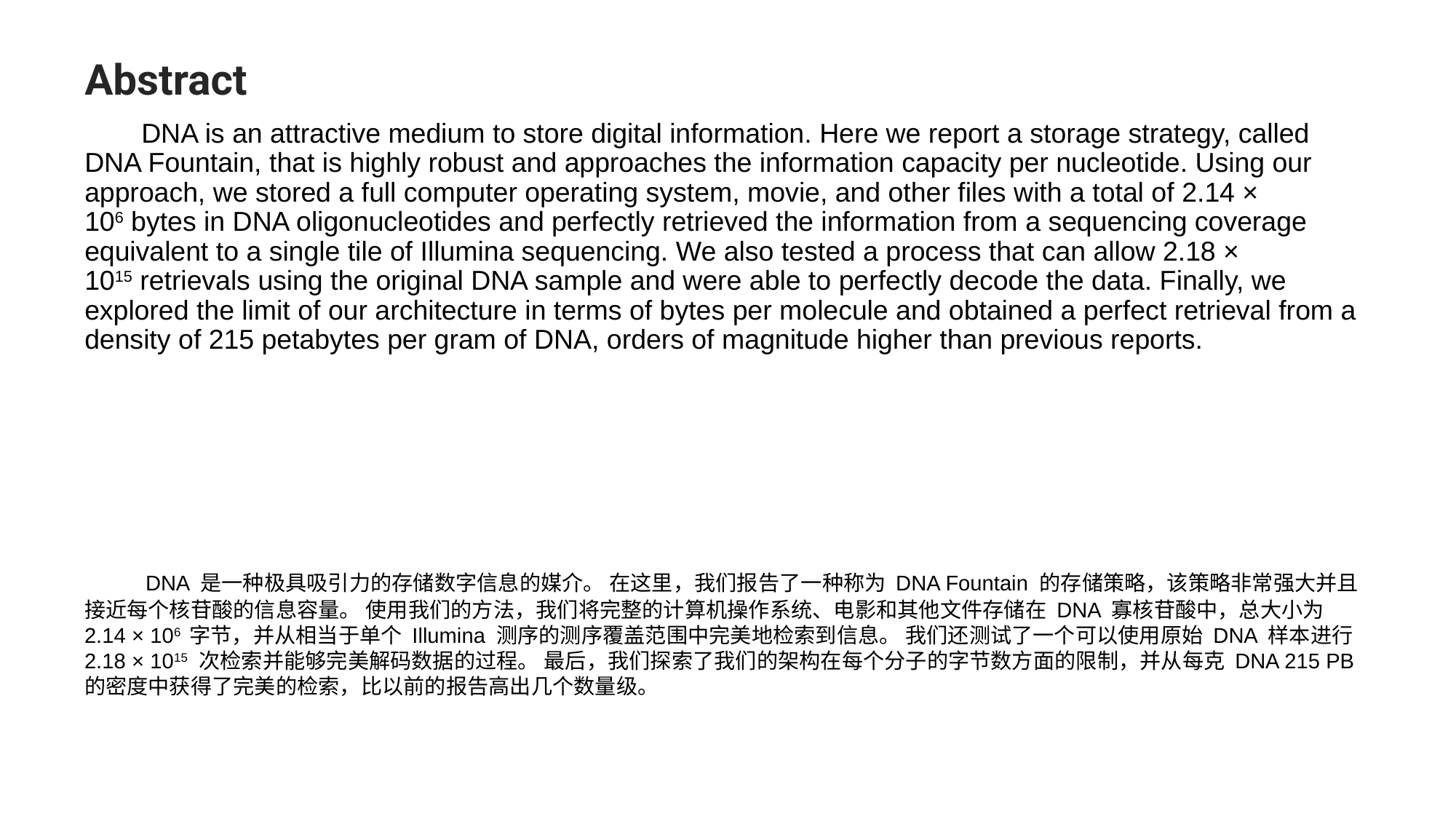

Abstract
        DNA is an attractive medium to store digital information. Here we report a storage strategy, called DNA Fountain, that is highly robust and approaches the information capacity per nucleotide. Using our approach, we stored a full computer operating system, movie, and other files with a total of 2.14 × 106 bytes in DNA oligonucleotides and perfectly retrieved the information from a sequencing coverage equivalent to a single tile of Illumina sequencing. We also tested a process that can allow 2.18 × 1015 retrievals using the original DNA sample and were able to perfectly decode the data. Finally, we explored the limit of our architecture in terms of bytes per molecule and obtained a perfect retrieval from a density of 215 petabytes per gram of DNA, orders of magnitude higher than previous reports.
        DNA 是一种极具吸引力的存储数字信息的媒介。 在这里，我们报告了一种称为 DNA Fountain 的存储策略，该策略非常强大并且接近每个核苷酸的信息容量。 使用我们的方法，我们将完整的计算机操作系统、电影和其他文件存储在 DNA 寡核苷酸中，总大小为 2.14 × 106 字节，并从相当于单个 Illumina 测序的测序覆盖范围中完美地检索到信息。 我们还测试了一个可以使用原始 DNA 样本进行 2.18 × 1015 次检索并能够完美解码数据的过程。 最后，我们探索了我们的架构在每个分子的字节数方面的限制，并从每克 DNA 215 PB 的密度中获得了完美的检索，比以前的报告高出几个数量级。